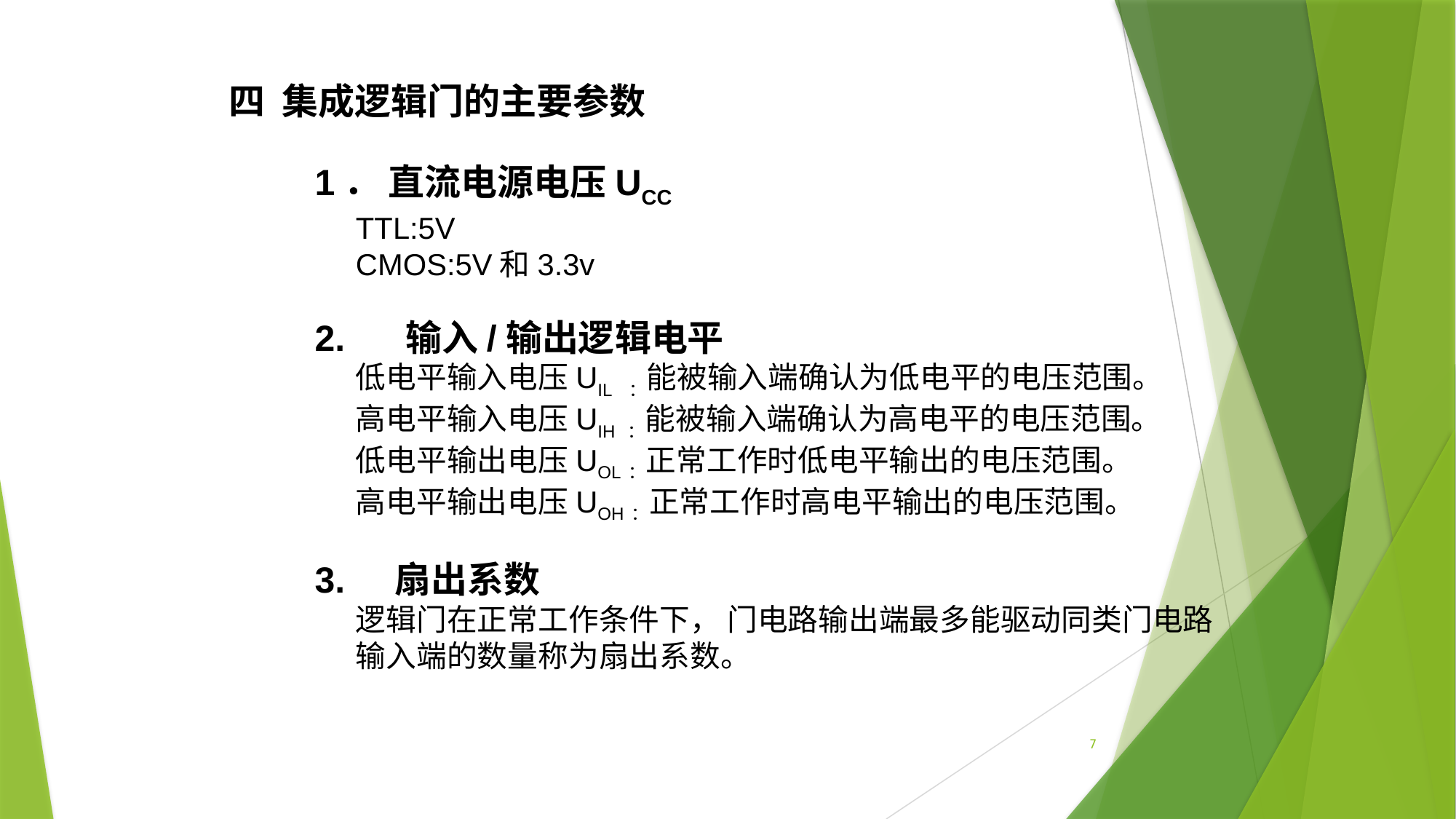

四  集成逻辑门的主要参数
1． 直流电源电压UCC
	TTL:5V
	CMOS:5V和3.3v

2.	    输入/输出逻辑电平
	低电平输入电压UIL  ：能被输入端确认为低电平的电压范围。
	高电平输入电压UIH ：能被输入端确认为高电平的电压范围。
	低电平输出电压UOL：正常工作时低电平输出的电压范围。
	高电平输出电压UOH：正常工作时高电平输出的电压范围。

3.    扇出系数
     逻辑门在正常工作条件下， 门电路输出端最多能驱动同类门电路输入端的数量称为扇出系数。
7